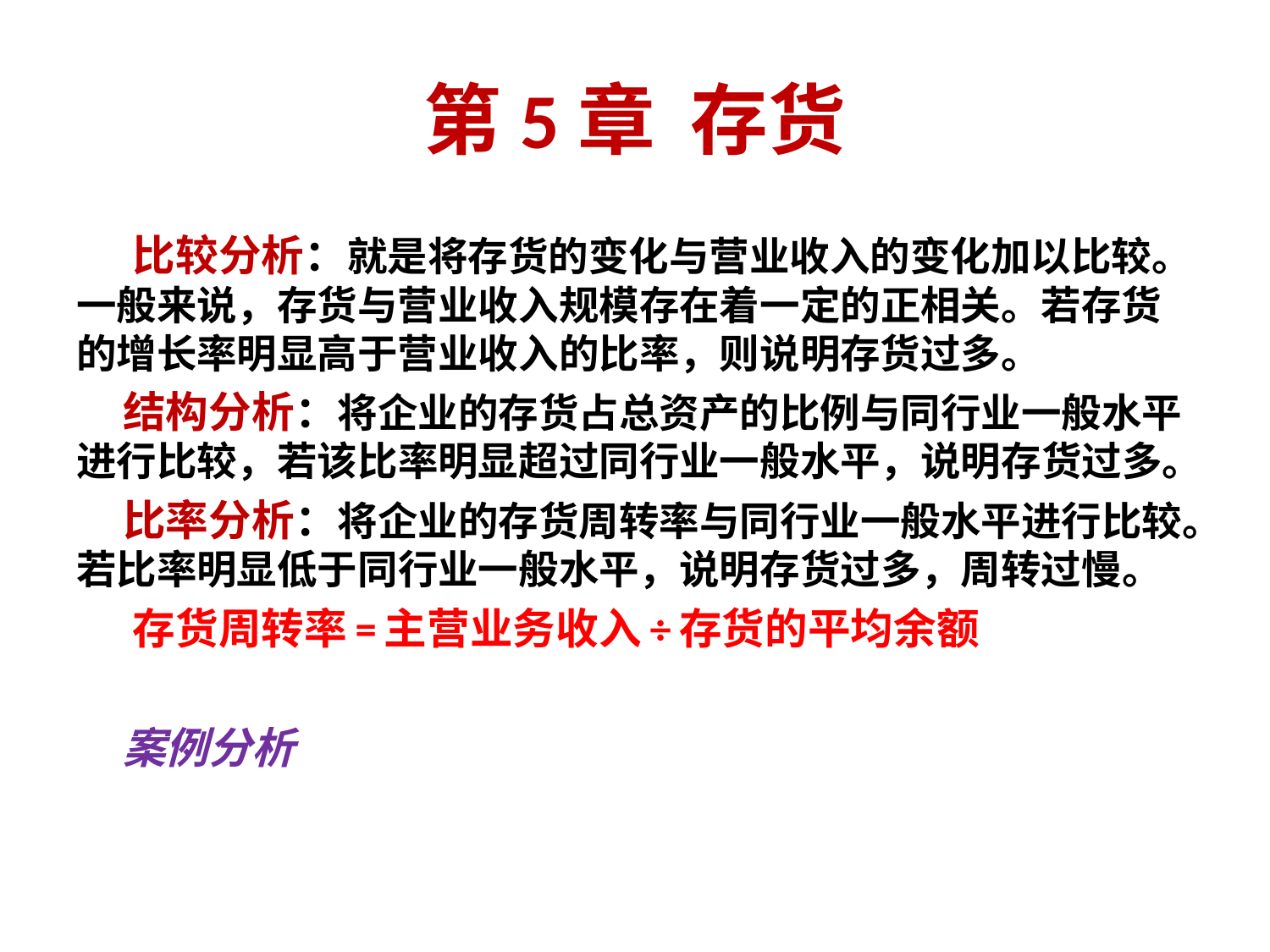

# 第5章  存货
     比较分析：就是将存货的变化与营业收入的变化加以比较。一般来说，存货与营业收入规模存在着一定的正相关。若存货的增长率明显高于营业收入的比率，则说明存货过多。
    结构分析：将企业的存货占总资产的比例与同行业一般水平进行比较，若该比率明显超过同行业一般水平，说明存货过多。
    比率分析：将企业的存货周转率与同行业一般水平进行比较。若比率明显低于同行业一般水平，说明存货过多，周转过慢。
     存货周转率=主营业务收入÷存货的平均余额

    案例分析